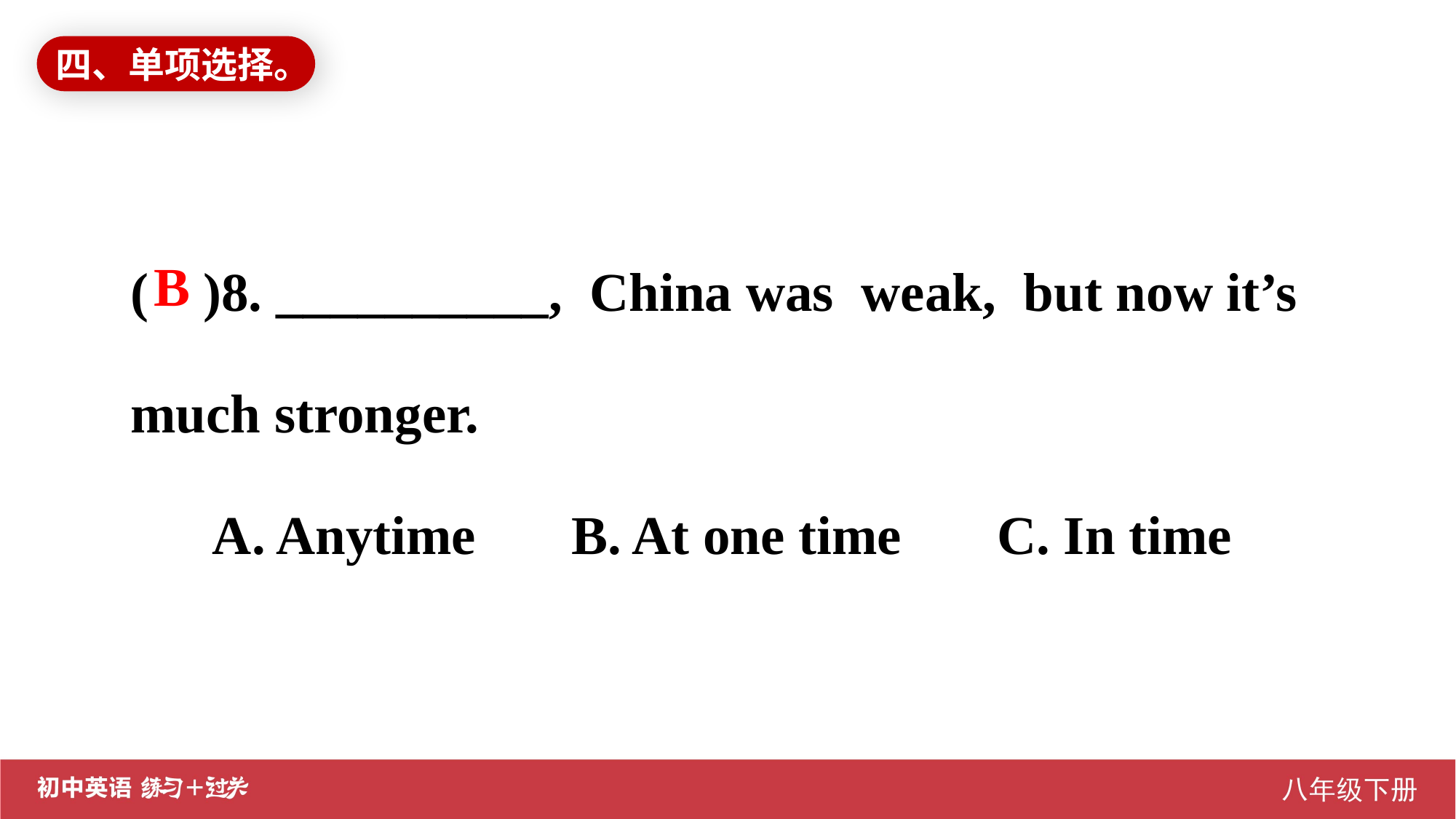

四、单项选择。
(    )8. __________,  China was  weak,  but now it’s much stronger.
      A. Anytime       B. At one time       C. In time
B